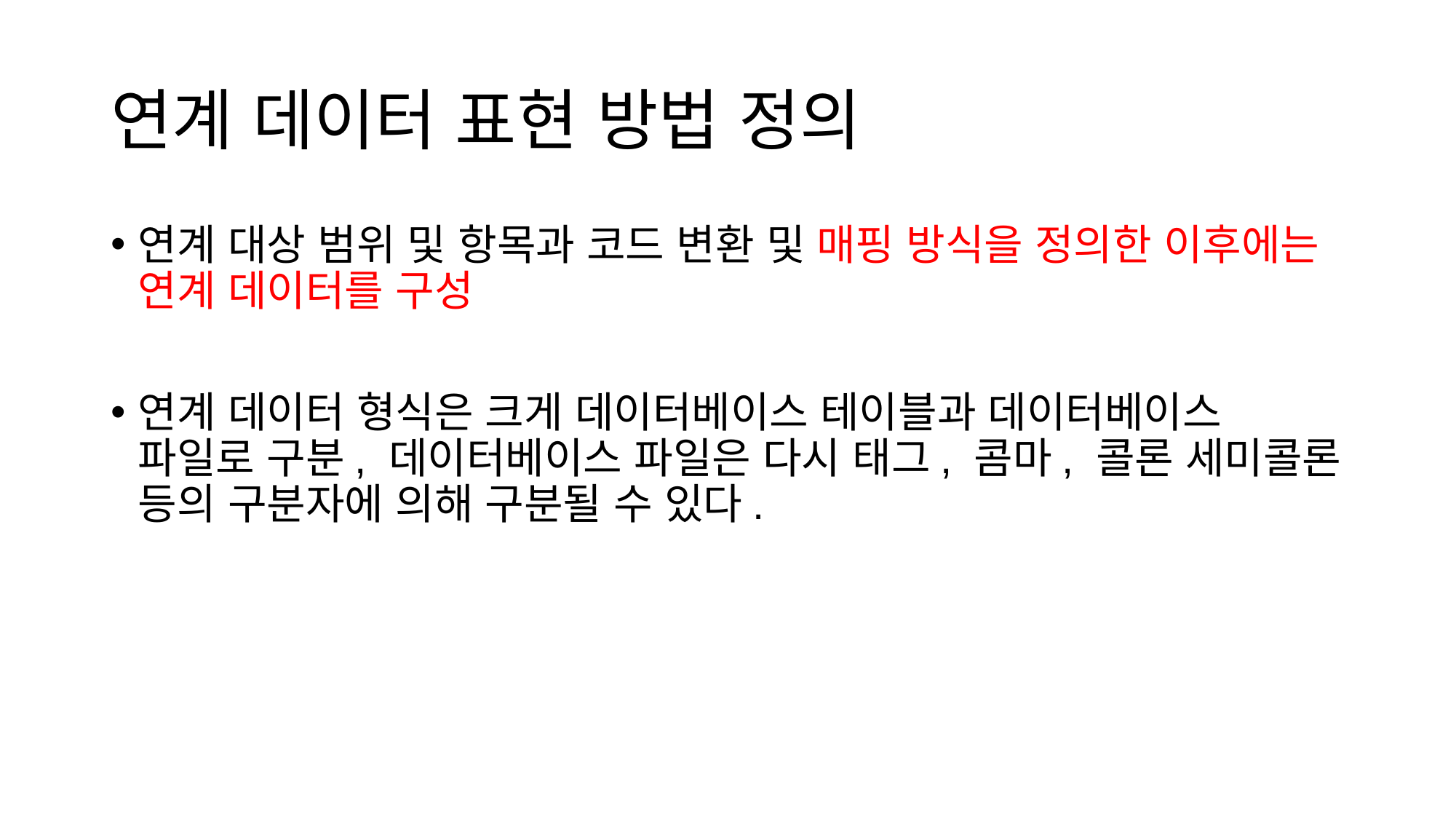

# 연계 데이터 표현 방법 정의
연계 대상 범위 및 항목과 코드 변환 및 매핑 방식을 정의한 이후에는 연계 데이터를 구성

연계 데이터 형식은 크게 데이터베이스 테이블과 데이터베이스 파일로 구분, 데이터베이스 파일은 다시 태그, 콤마, 콜론 세미콜론 등의 구분자에 의해 구분될 수 있다.